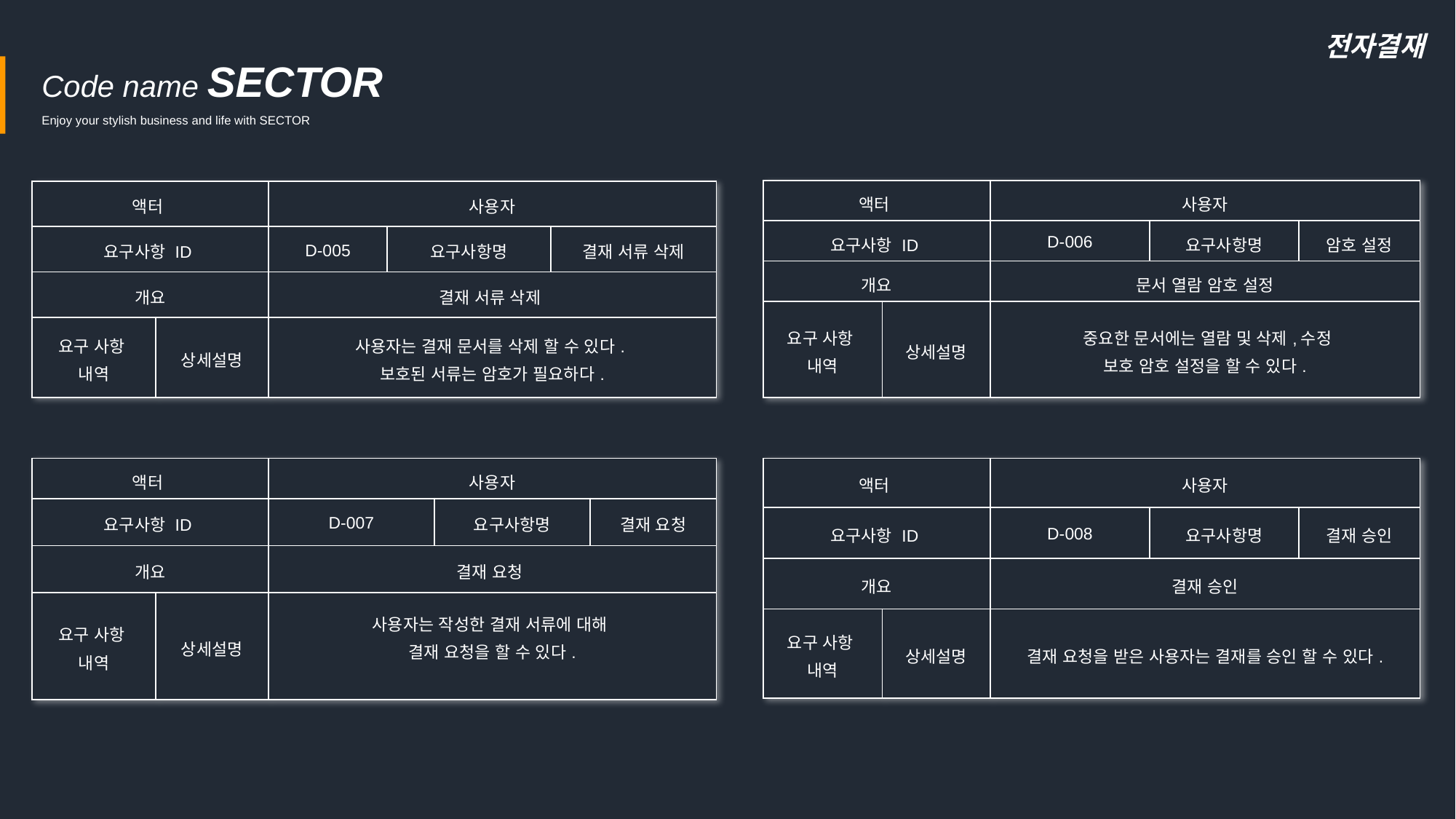

Code name SECTOR
Enjoy your stylish business and life with SECTOR
전자결재

| 액터 |  | 사용자 |  |  |
| --- | --- | --- | --- | --- |
| 요구사항 ID |  | D-006 | 요구사항명 | 암호 설정 |
| 개요 |  | 문서 열람 암호 설정 |  |  |
| 요구 사항 내역 | 상세설명 | 중요한 문서에는 열람 및 삭제,수정 보호 암호 설정을 할 수 있다. |  |  |
| 액터 |  | 사용자 |  |  |
| --- | --- | --- | --- | --- |
| 요구사항 ID |  | D-005 | 요구사항명 | 결재 서류 삭제 |
| 개요 |  | 결재 서류 삭제 |  |  |
| 요구 사항 내역 | 상세설명 | 사용자는 결재 문서를 삭제 할 수 있다. 보호된 서류는 암호가 필요하다. |  |  |
| 액터 |  | 사용자 |  |  |
| --- | --- | --- | --- | --- |
| 요구사항 ID |  | D-007 | 요구사항명 | 결재 요청 |
| 개요 |  | 결재 요청 |  |  |
| 요구 사항 내역 | 상세설명 | 사용자는 작성한 결재 서류에 대해 결재 요청을 할 수 있다. |  |  |
| 액터 |  | 사용자 |  |  |
| --- | --- | --- | --- | --- |
| 요구사항 ID |  | D-008 | 요구사항명 | 결재 승인 |
| 개요 |  | 결재 승인 |  |  |
| 요구 사항 내역 | 상세설명 | 결재 요청을 받은 사용자는 결재를 승인 할 수 있다. |  |  |